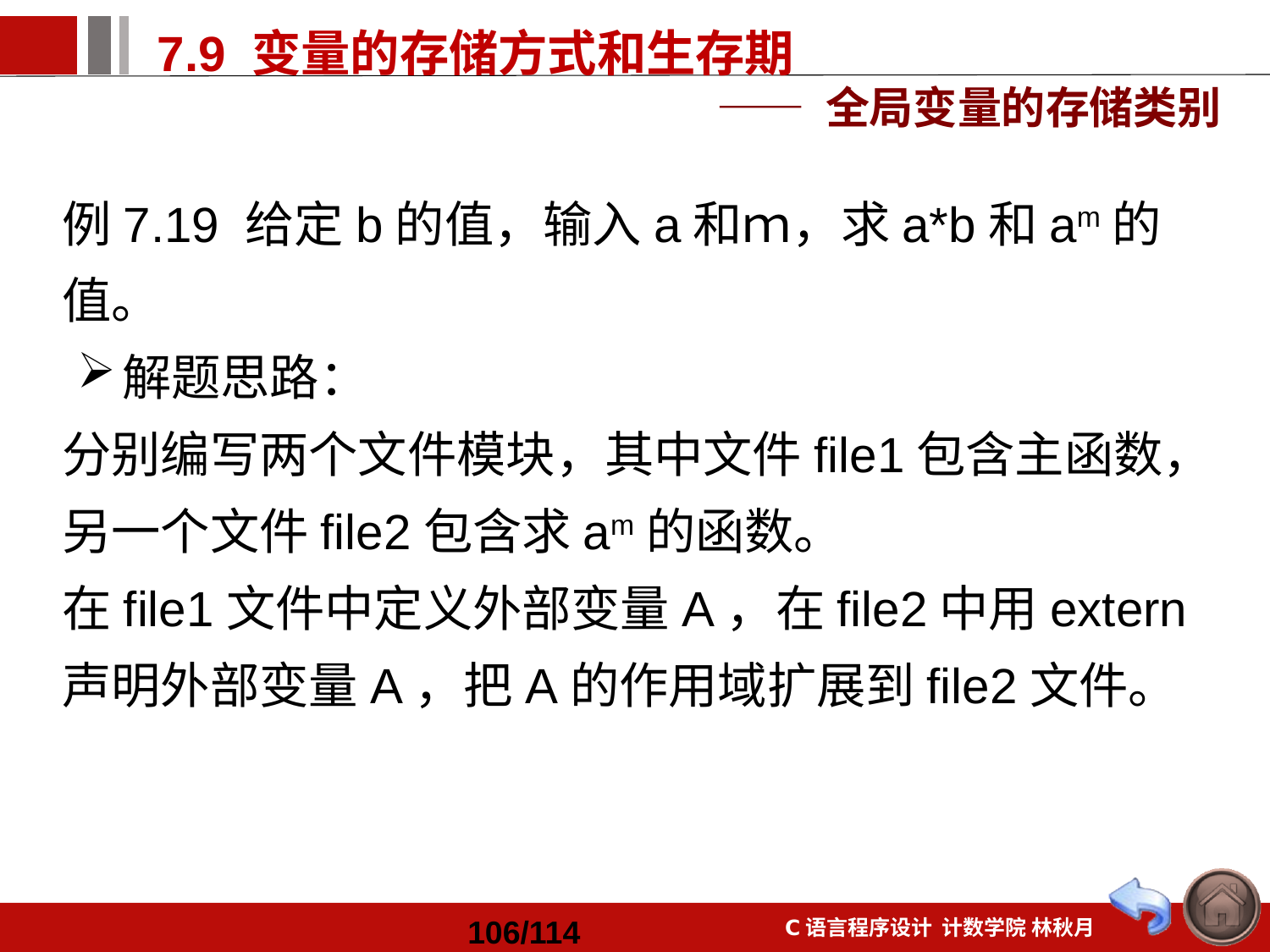

—— 全局变量的存储类别
例7.19 给定b的值，输入a和ｍ，求a*b和am的值。
解题思路：
分别编写两个文件模块，其中文件file1包含主函数，另一个文件file2包含求am的函数。
在file1文件中定义外部变量A，在file2中用extern声明外部变量A，把A的作用域扩展到file2文件。